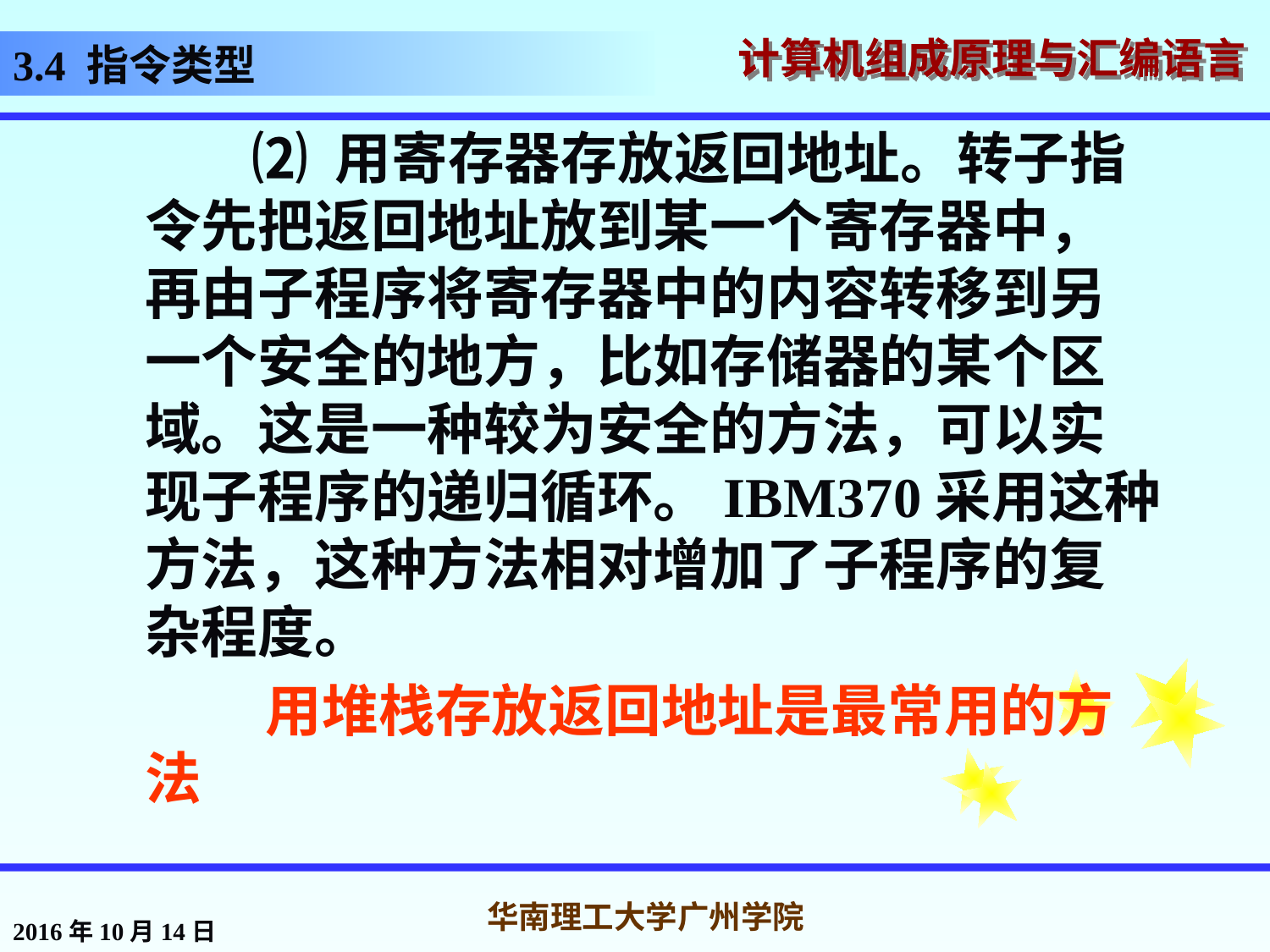

3.4 指令类型
            ⑵ 用寄存器存放返回地址。转子指令先把返回地址放到某一个寄存器中，再由子程序将寄存器中的内容转移到另一个安全的地方，比如存储器的某个区域。这是一种较为安全的方法，可以实现子程序的递归循环。IBM370采用这种方法，这种方法相对增加了子程序的复杂程度。
            用堆栈存放返回地址是最常用的方法
2016年10月14日
华南理工大学广州学院